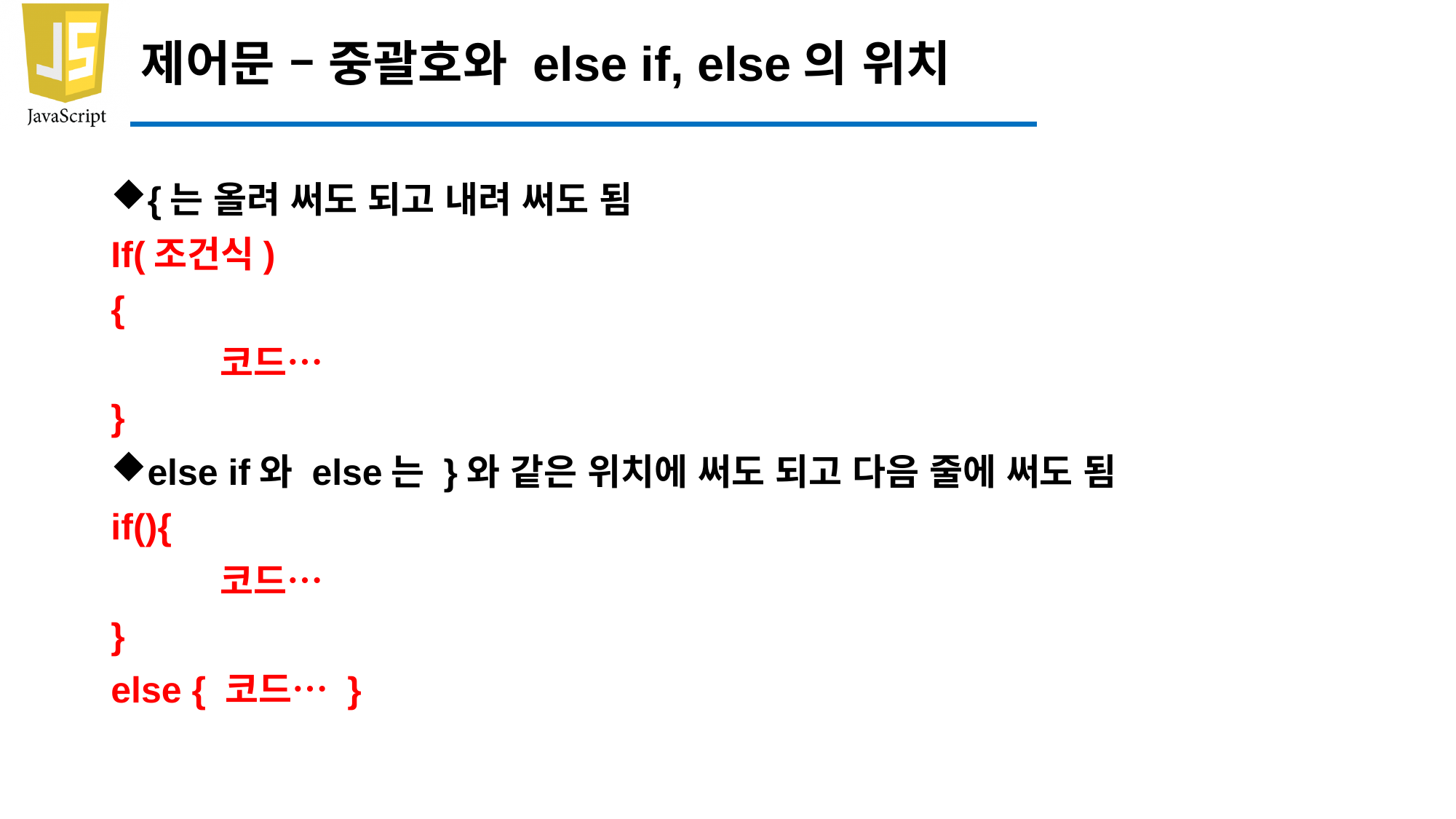

# 제어문 – 중괄호와 else if, else의 위치
{는 올려 써도 되고 내려 써도 됨
If(조건식)
{
	코드…
}
else if와 else는 }와 같은 위치에 써도 되고 다음 줄에 써도 됨
if(){
	코드…
}
else { 코드… }